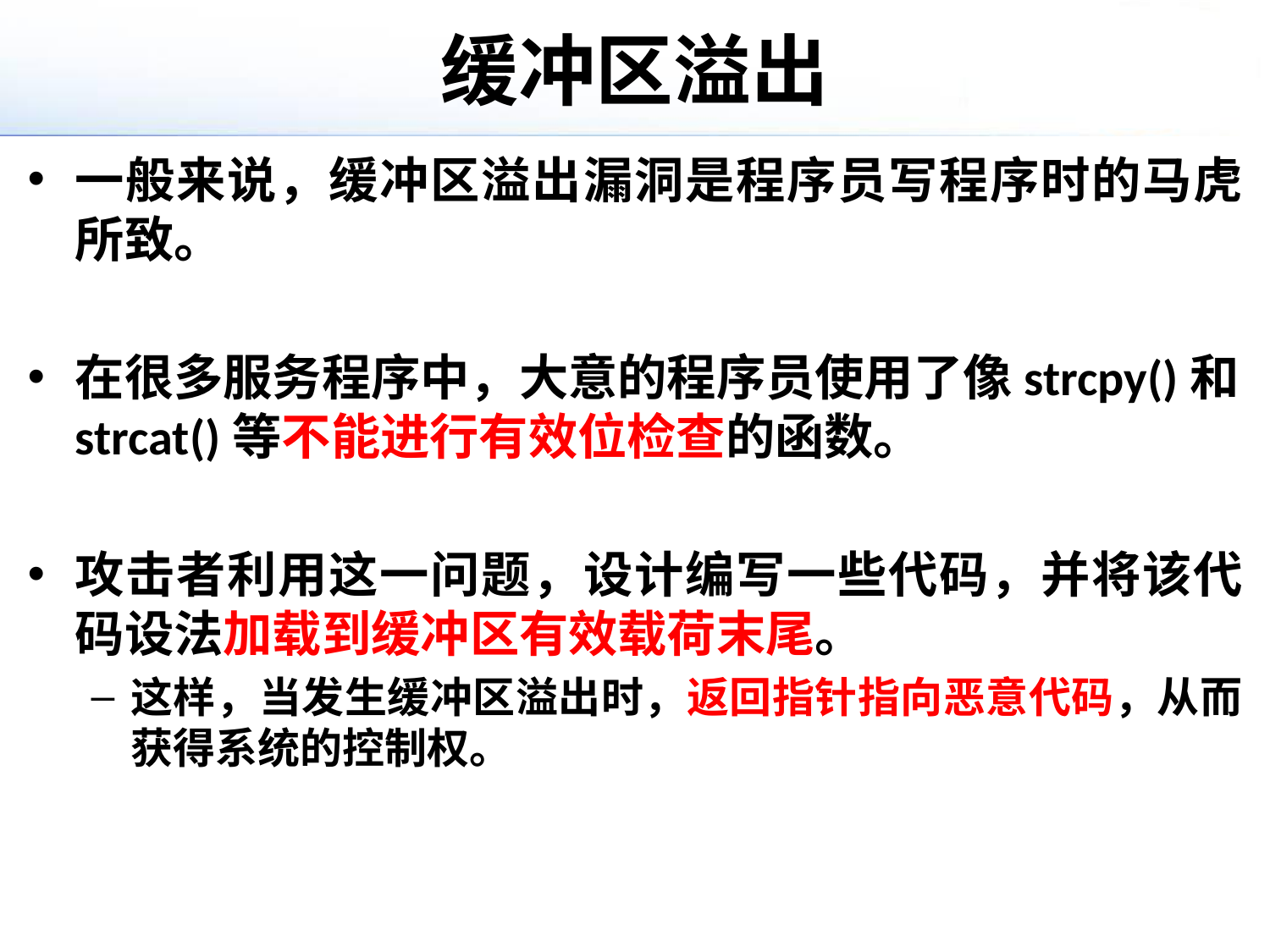

# 缓冲区溢出
一般来说，缓冲区溢出漏洞是程序员写程序时的马虎所致。

在很多服务程序中，大意的程序员使用了像strcpy()和strcat()等不能进行有效位检查的函数。

攻击者利用这一问题，设计编写一些代码，并将该代码设法加载到缓冲区有效载荷末尾。
这样，当发生缓冲区溢出时，返回指针指向恶意代码，从而获得系统的控制权。